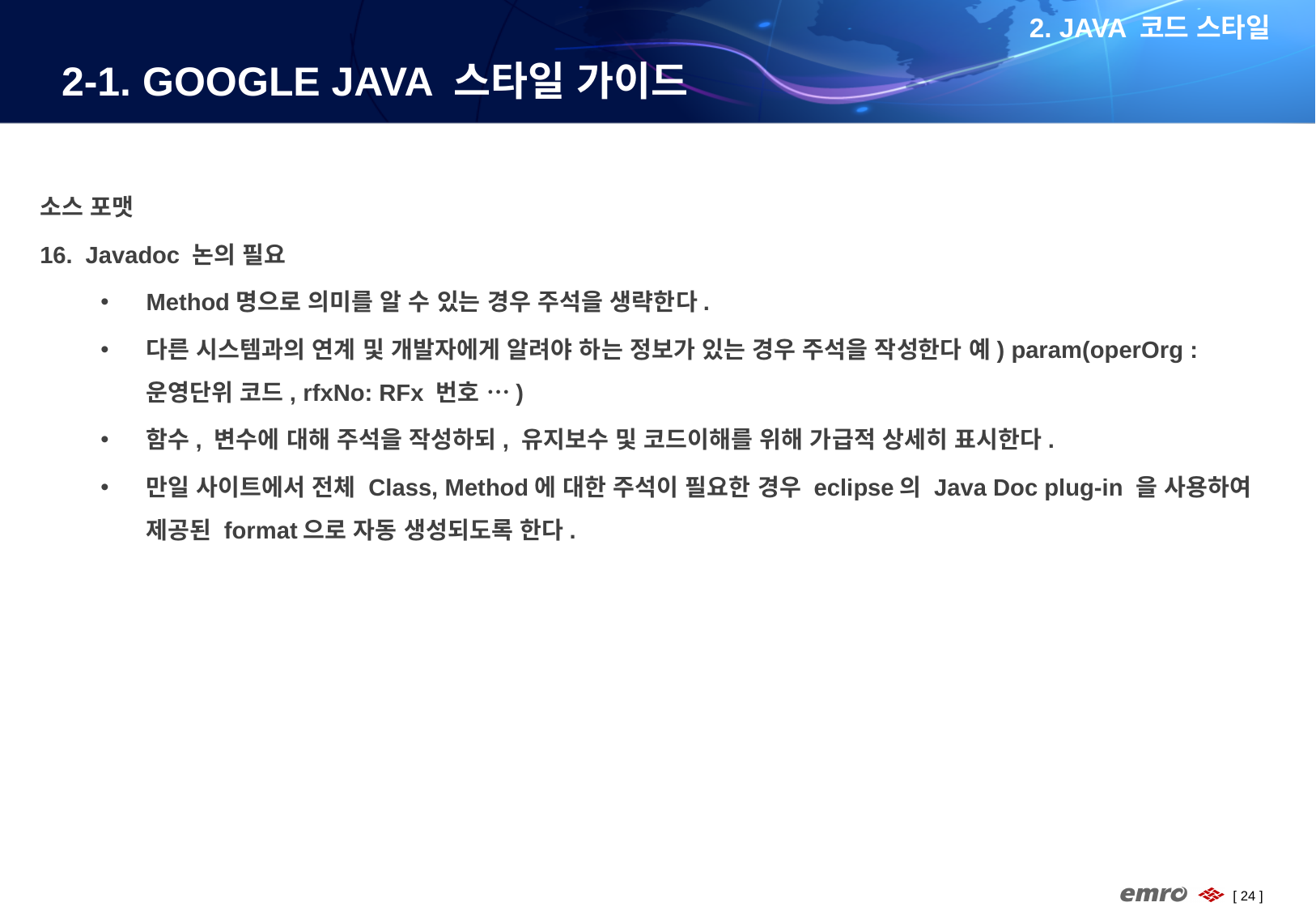

2. JAVA 코드 스타일
# 2-1. GOOGLE JAVA 스타일 가이드
소스 포맷
Javadoc 논의 필요
Method명으로 의미를 알 수 있는 경우 주석을 생략한다.
다른 시스템과의 연계 및 개발자에게 알려야 하는 정보가 있는 경우 주석을 작성한다 예) param(operOrg : 운영단위 코드, rfxNo: RFx 번호 …)
함수, 변수에 대해 주석을 작성하되, 유지보수 및 코드이해를 위해 가급적 상세히 표시한다.
만일 사이트에서 전체 Class, Method에 대한 주석이 필요한 경우 eclipse의 Java Doc plug-in 을 사용하여 제공된 format으로 자동 생성되도록 한다.